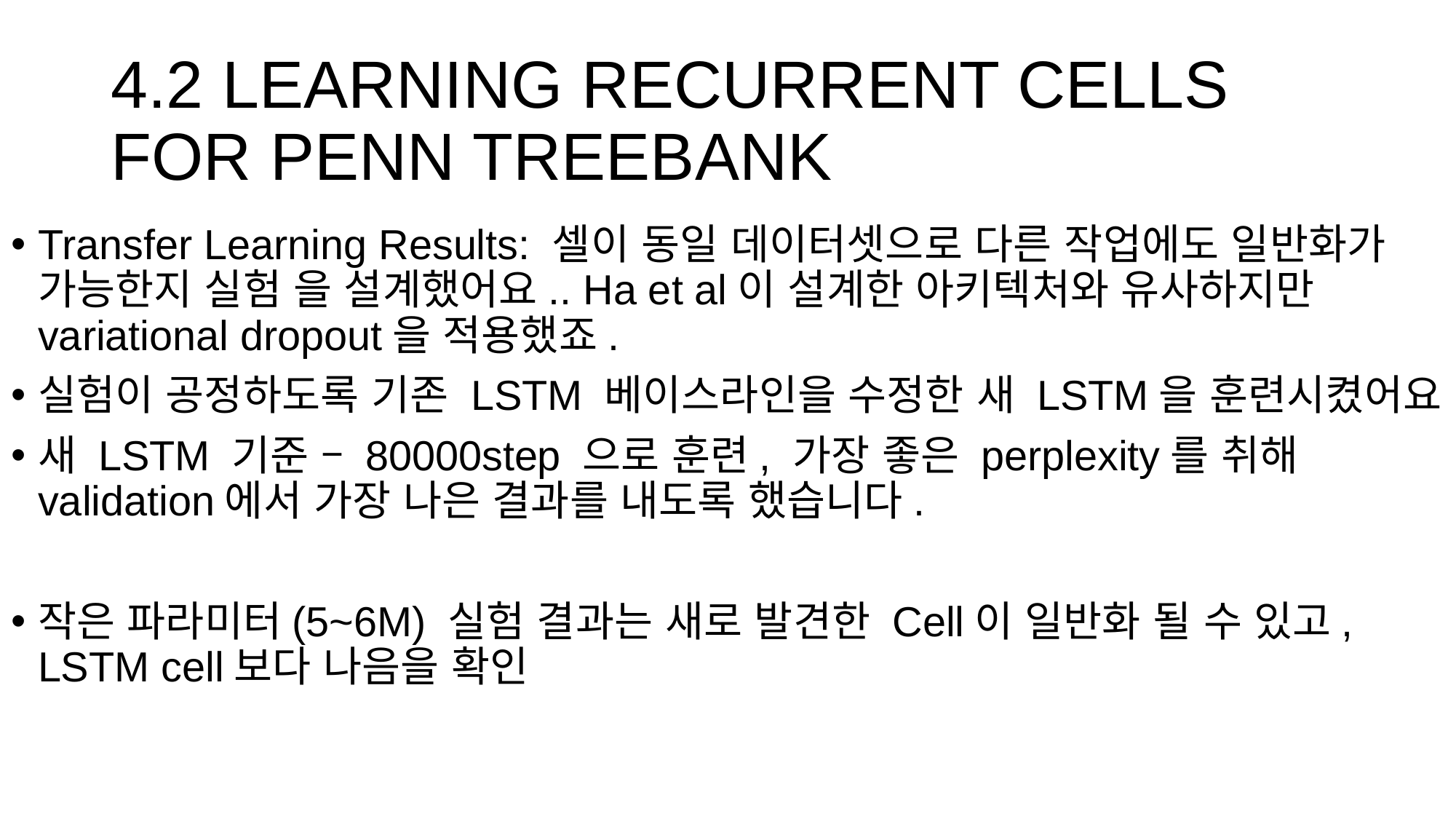

# 4.2 LEARNING RECURRENT CELLS FOR PENN TREEBANK
Transfer Learning Results: 셀이 동일 데이터셋으로 다른 작업에도 일반화가 가능한지 실험 을 설계했어요.. Ha et al이 설계한 아키텍처와 유사하지만 variational dropout을 적용했죠.
실험이 공정하도록 기존 LSTM 베이스라인을 수정한 새 LSTM을 훈련시켰어요.
새 LSTM 기준 – 80000step 으로 훈련, 가장 좋은 perplexity를 취해 validation에서 가장 나은 결과를 내도록 했습니다.

작은 파라미터(5~6M) 실험 결과는 새로 발견한 Cell이 일반화 될 수 있고, LSTM cell보다 나음을 확인